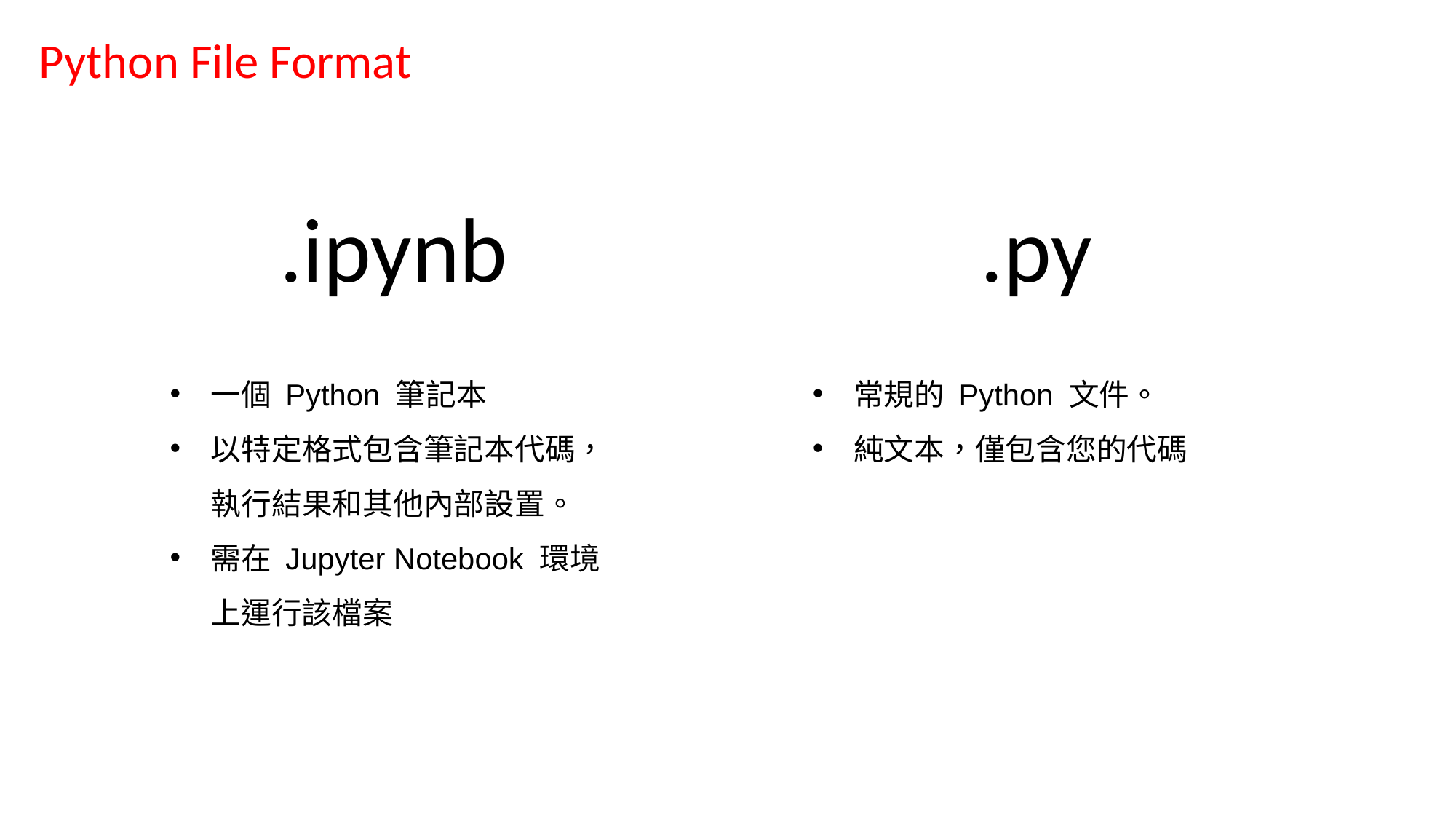

Python File Format
.ipynb
.py
常規的 Python 文件。
純文本，僅包含您的代碼
一個 Python 筆記本
以特定格式包含筆記本代碼，執行結果和其他內部設置。
需在 Jupyter Notebook 環境上運行該檔案